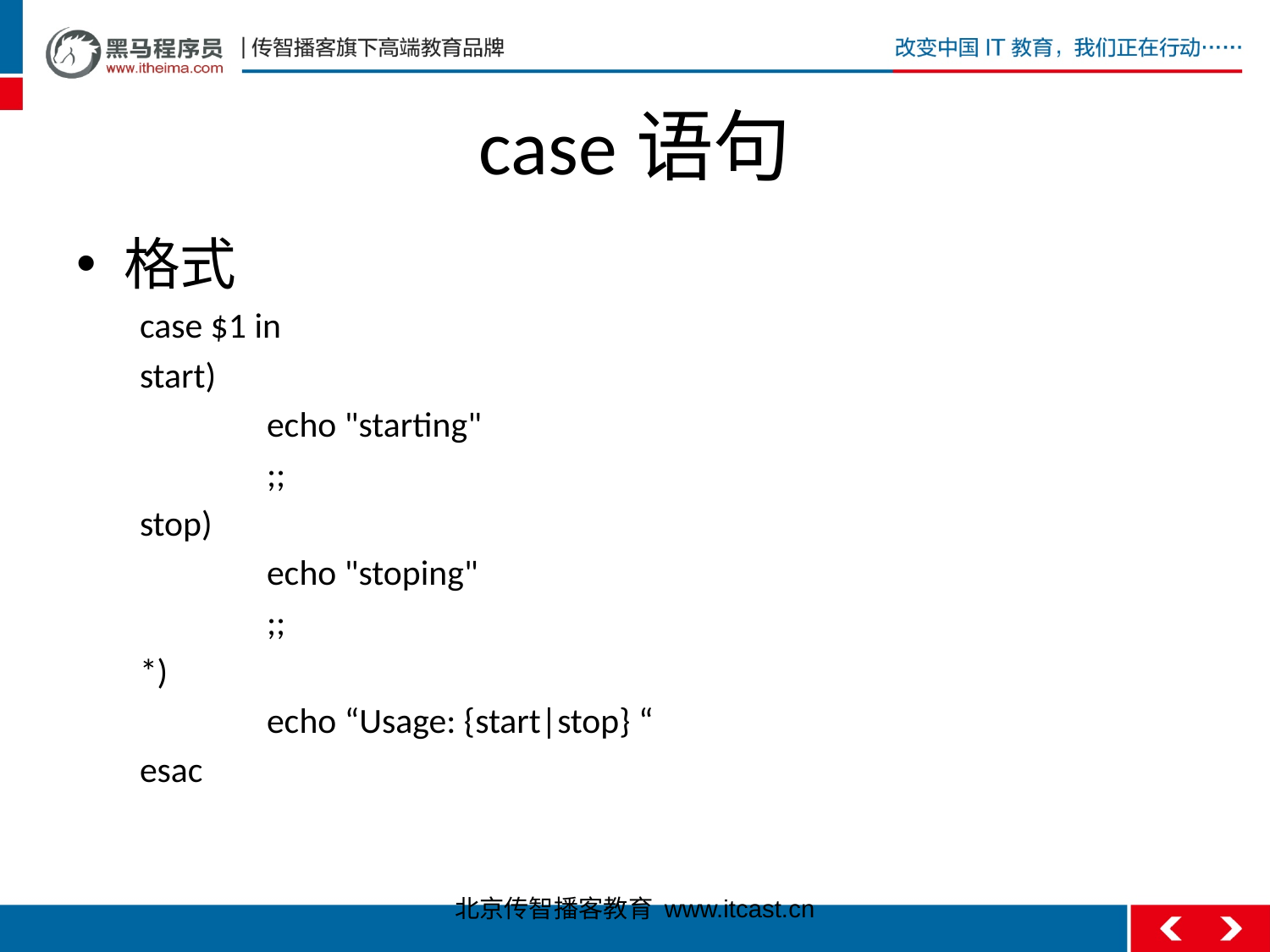

# case语句
格式
case $1 in
start)
	echo "starting"
	;;
stop)
	echo "stoping"
	;;
*)
	echo “Usage: {start|stop} “
esac
北京传智播客教育 www.itcast.cn